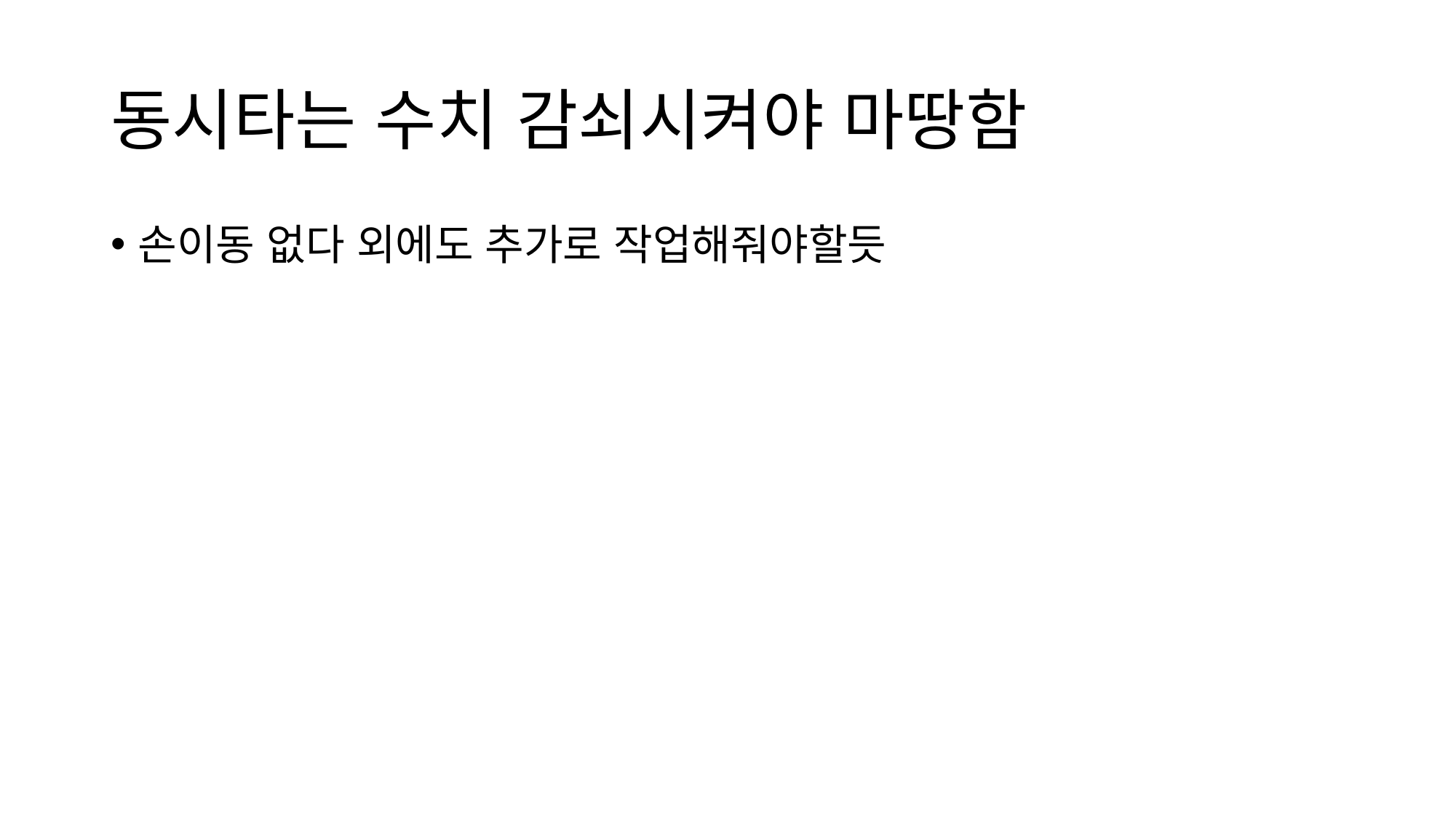

# 동시타는 수치 감쇠시켜야 마땅함
손이동 없다 외에도 추가로 작업해줘야할듯